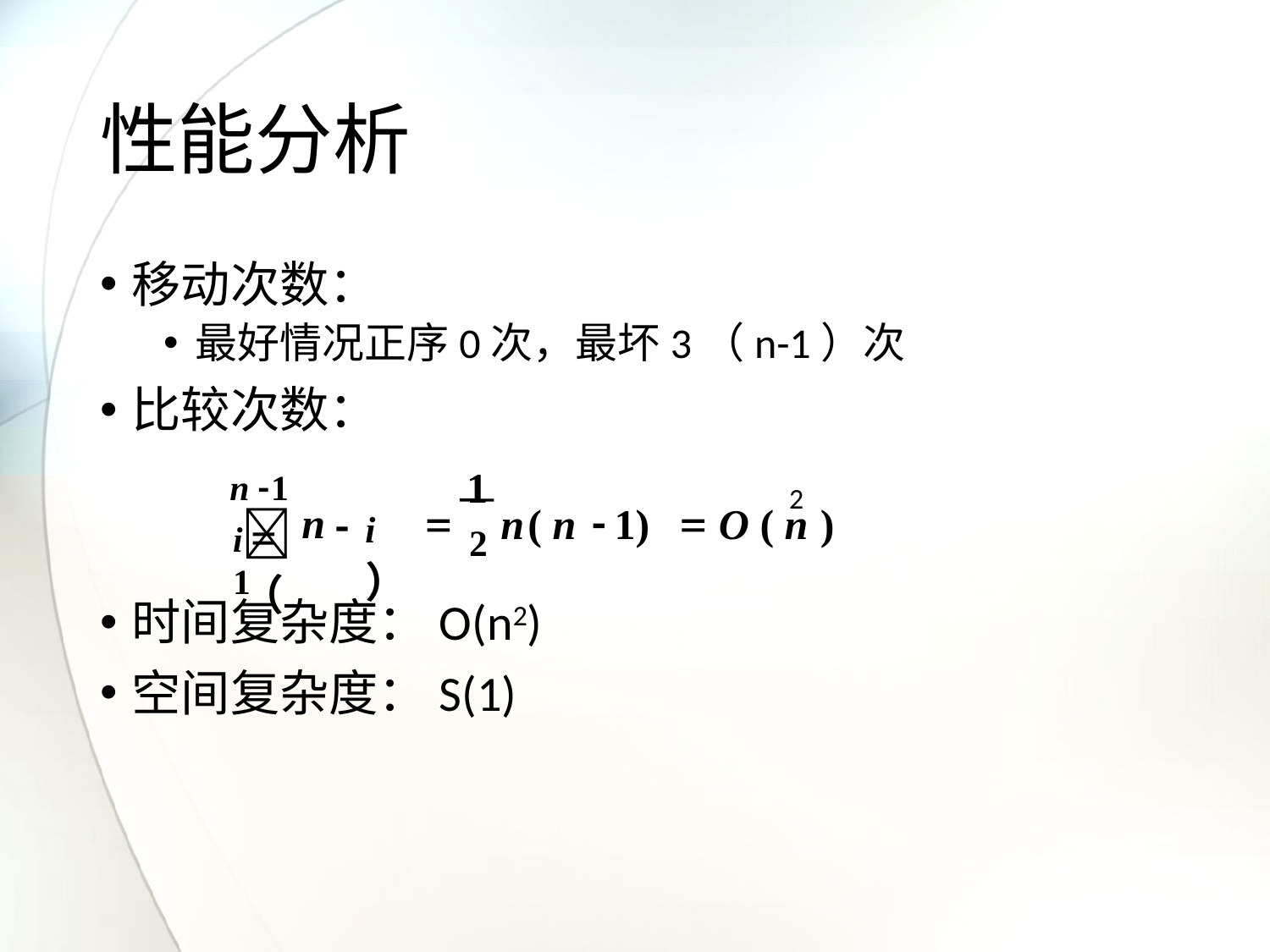

# 性能分析
移动次数：
最好情况正序0次，最坏3（n-1）次
比较次数：

时间复杂度：O(n2)
空间复杂度：S(1)
n −1
1
∑（
2
n −
=	2 n( n	− 1)	= O ( n	)
i ）

=
i	1